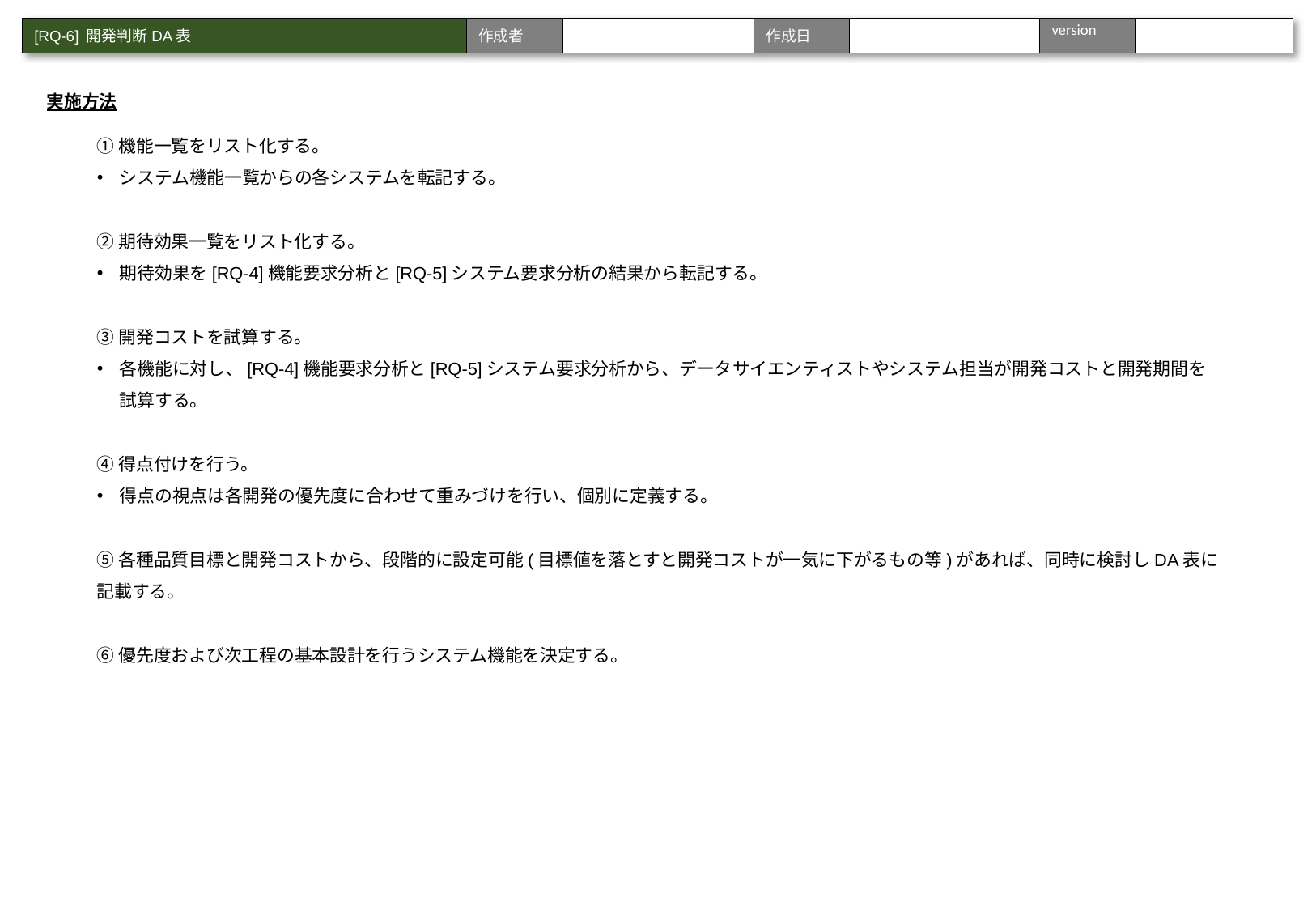

| [RQ-6] 開発判断DA表 | 作成者 |  | 作成日 |  | version |  |
| --- | --- | --- | --- | --- | --- | --- |
実施方法
①機能一覧をリスト化する。
システム機能一覧からの各システムを転記する。

②期待効果一覧をリスト化する。
期待効果を[RQ-4]機能要求分析と[RQ-5]システム要求分析の結果から転記する。

③開発コストを試算する。
各機能に対し、[RQ-4]機能要求分析と[RQ-5]システム要求分析から、データサイエンティストやシステム担当が開発コストと開発期間を試算する。

④得点付けを行う。
得点の視点は各開発の優先度に合わせて重みづけを行い、個別に定義する。

⑤各種品質目標と開発コストから、段階的に設定可能(目標値を落とすと開発コストが一気に下がるもの等)があれば、同時に検討しDA表に記載する。

⑥優先度および次工程の基本設計を行うシステム機能を決定する。